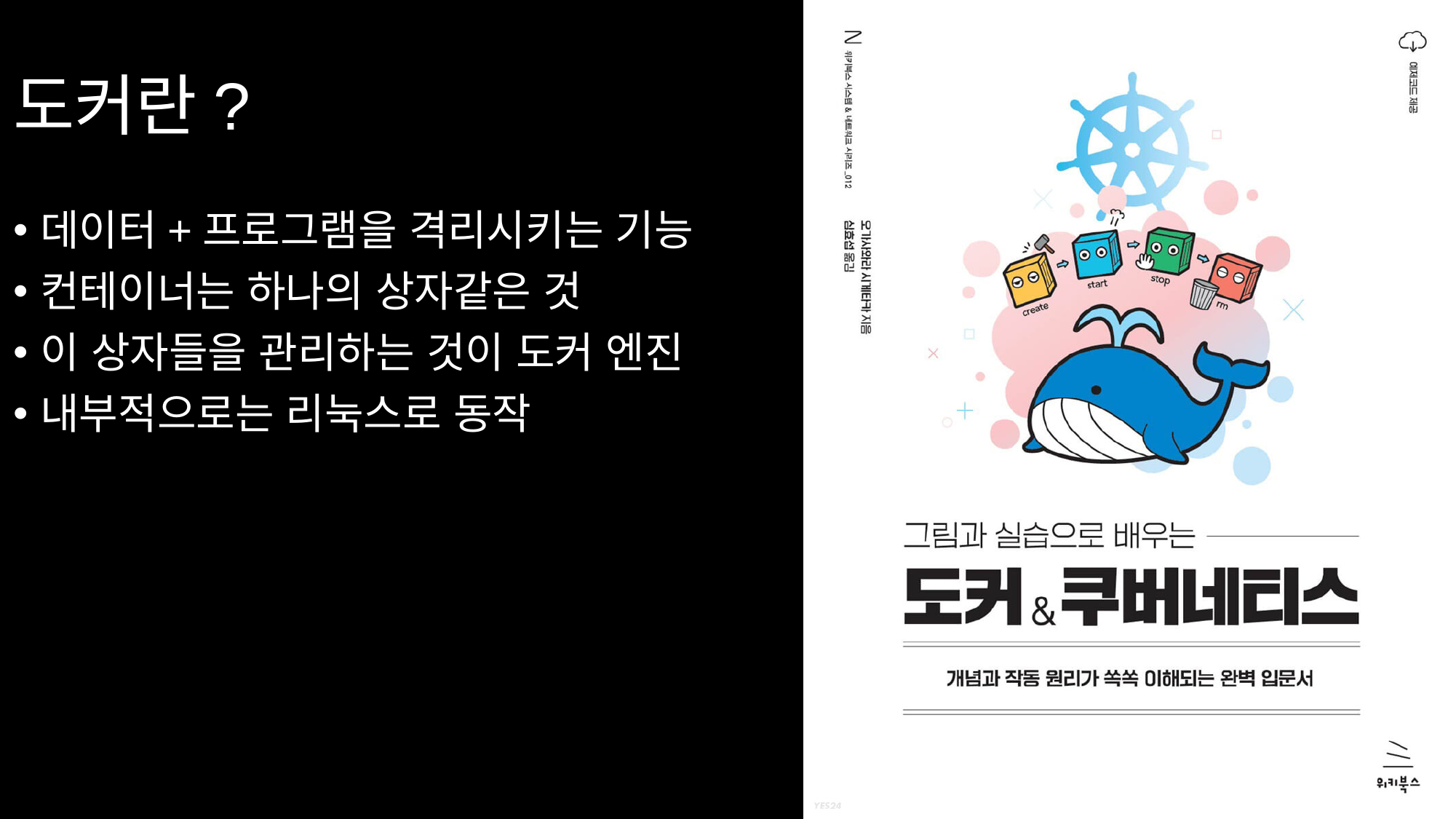

# 도커란?
데이터+프로그램을 격리시키는 기능
컨테이너는 하나의 상자같은 것
이 상자들을 관리하는 것이 도커 엔진
내부적으로는 리눅스로 동작